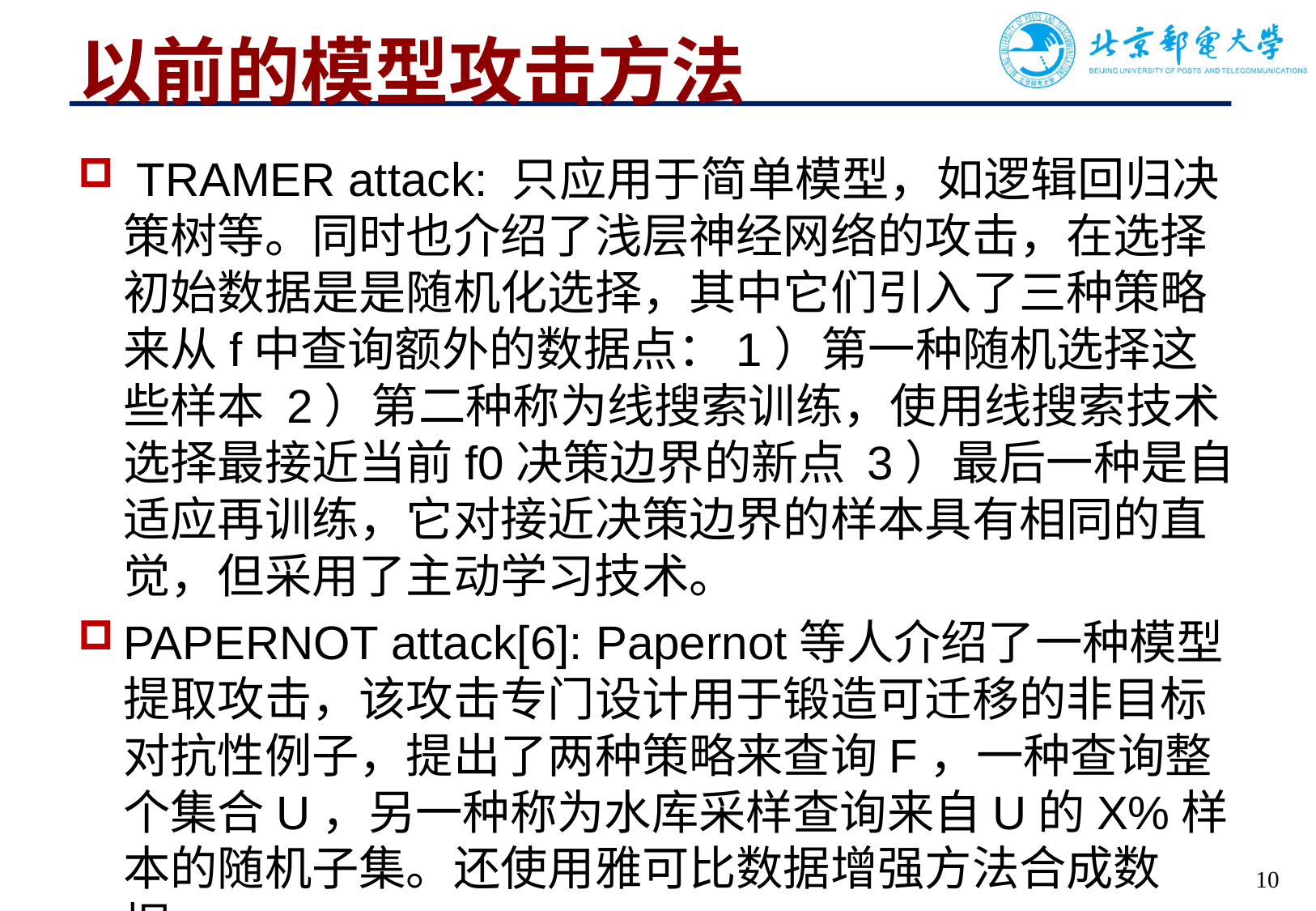

# 以前的模型攻击方法
 TRAMER attack: 只应用于简单模型，如逻辑回归决策树等。同时也介绍了浅层神经网络的攻击，在选择初始数据是是随机化选择，其中它们引入了三种策略来从f中查询额外的数据点：1）第一种随机选择这些样本 2）第二种称为线搜索训练，使用线搜索技术选择最接近当前f0决策边界的新点 3）最后一种是自适应再训练，它对接近决策边界的样本具有相同的直觉，但采用了主动学习技术。
PAPERNOT attack[6]: Papernot等人介绍了一种模型提取攻击，该攻击专门设计用于锻造可迁移的非目标对抗性例子，提出了两种策略来查询F，一种查询整个集合U，另一种称为水库采样查询来自U的X%样本的随机子集。还使用雅可比数据增强方法合成数据。
10